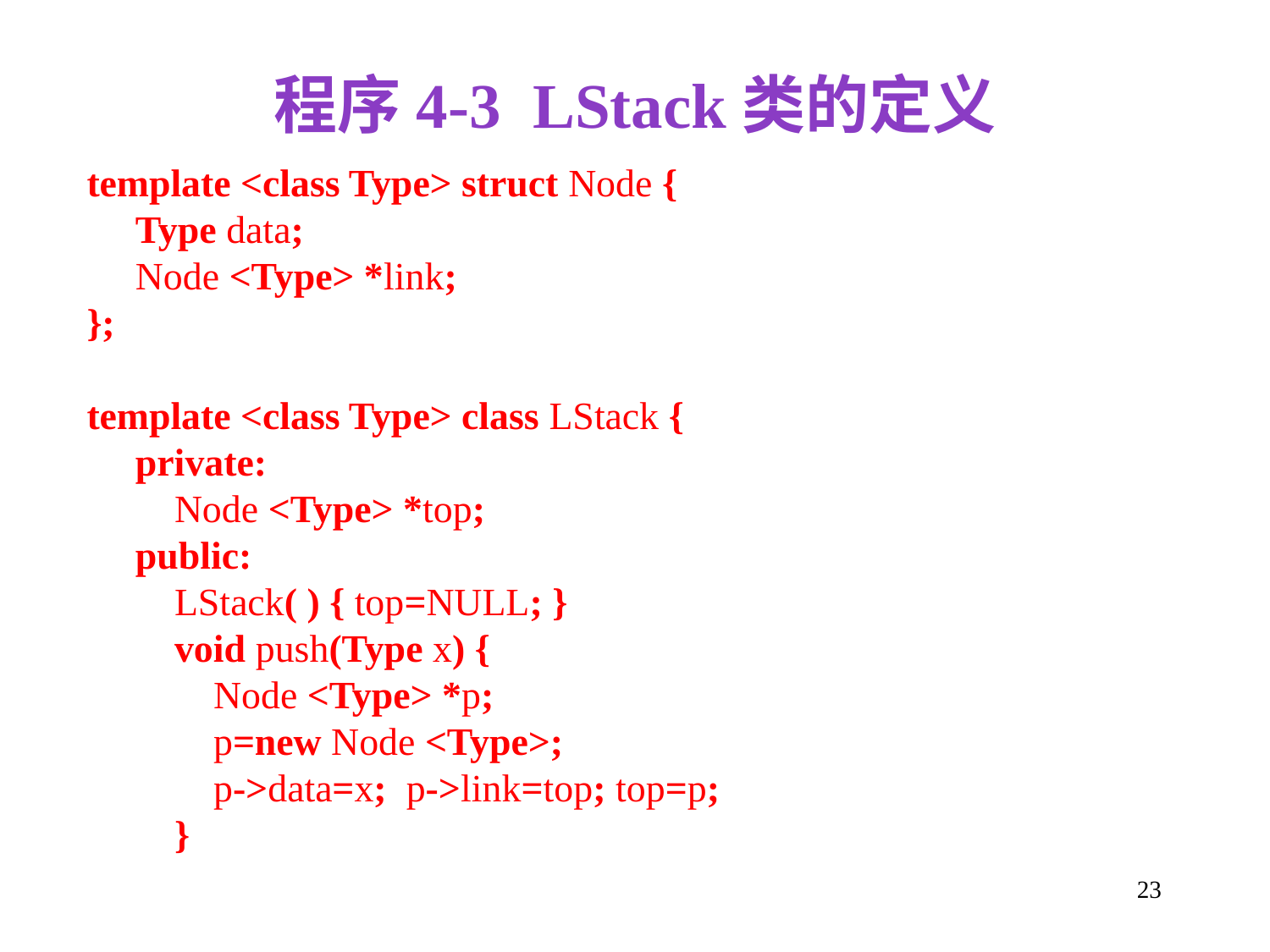

程序4-3  LStack类的定义
template <class Type> struct Node {
     Type data;
     Node <Type> *link;
};

template <class Type> class LStack {
     private:
         Node <Type> *top;
     public:
         LStack( ) { top=NULL; }
         void push(Type x) {
             Node <Type> *p;
             p=new Node <Type>;
             p->data=x;  p->link=top; top=p;
         }
23